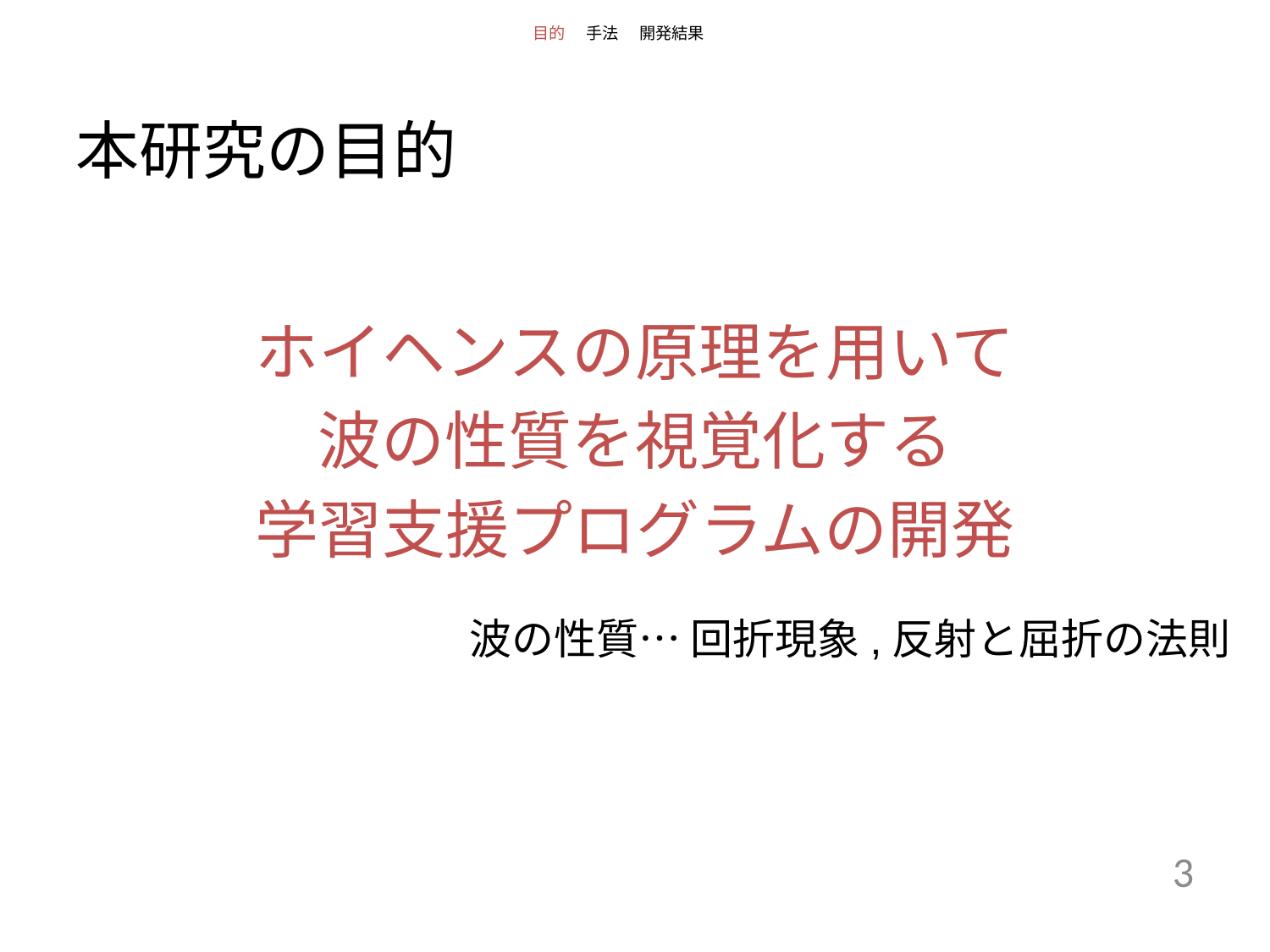

# 目的		手法		開発結果
本研究の目的
ホイヘンスの原理を用いて
波の性質を視覚化する
学習支援プログラムの開発

波の性質… 回折現象,反射と屈折の法則
3